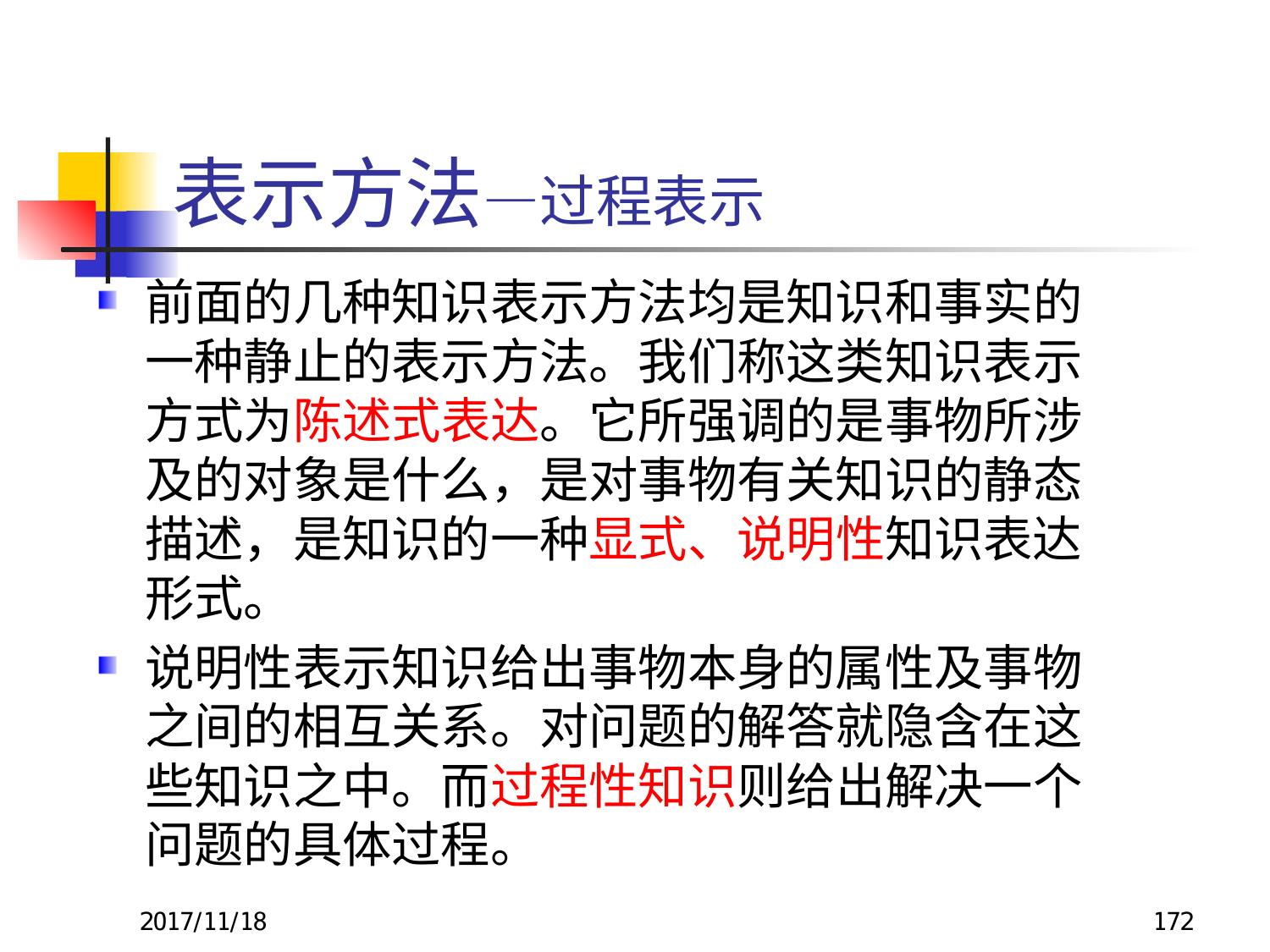

# 表示方法—过程表示
前面的几种知识表示方法均是知识和事实的一种静止的表示方法。我们称这类知识表示方式为陈述式表达。它所强调的是事物所涉及的对象是什么，是对事物有关知识的静态描述，是知识的一种显式、说明性知识表达形式。
说明性表示知识给出事物本身的属性及事物之间的相互关系。对问题的解答就隐含在这些知识之中。而过程性知识则给出解决一个问题的具体过程。
2017/11/18
172